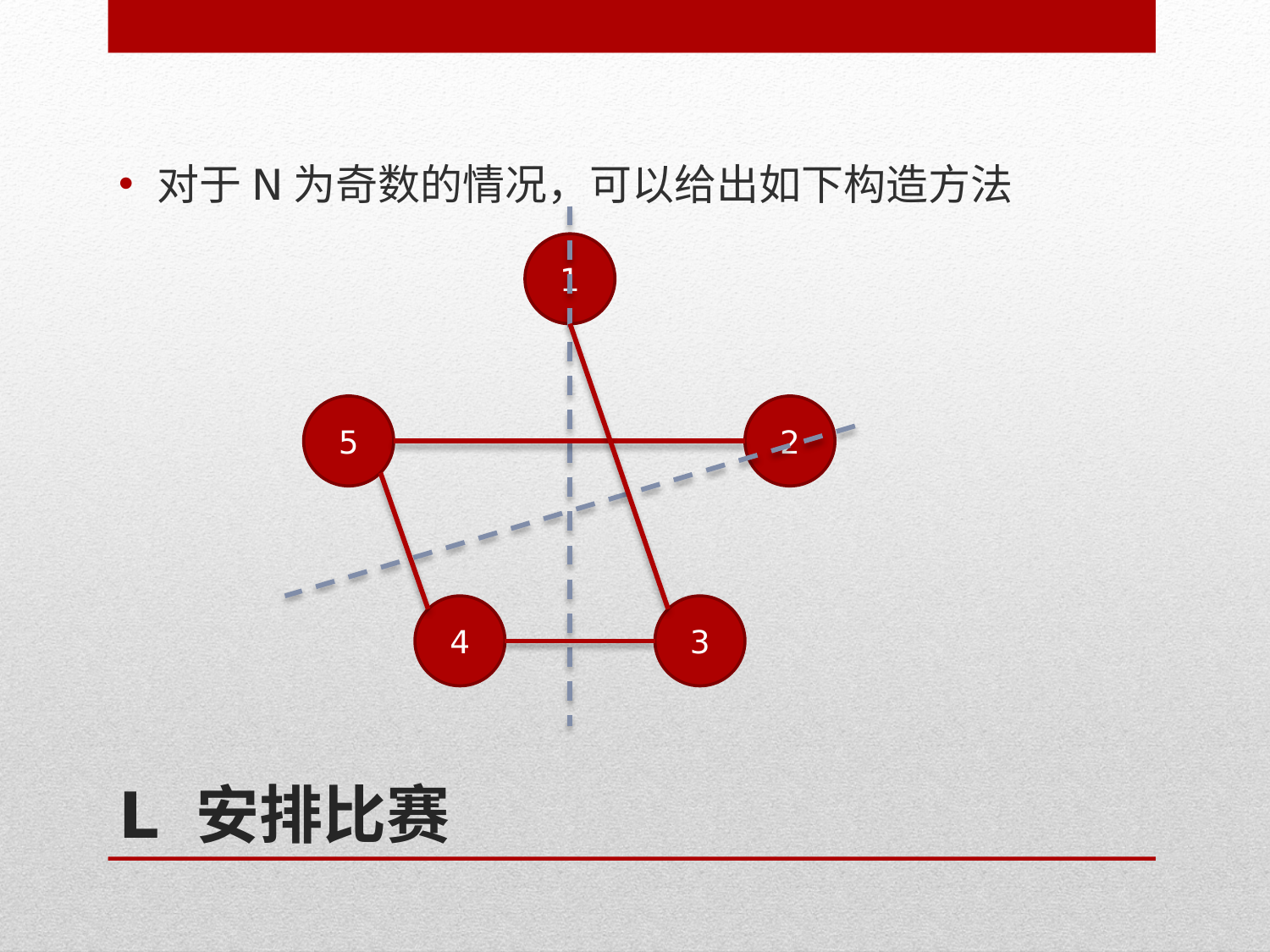

对于N为奇数的情况，可以给出如下构造方法
1
5
2
4
3
# L 安排比赛